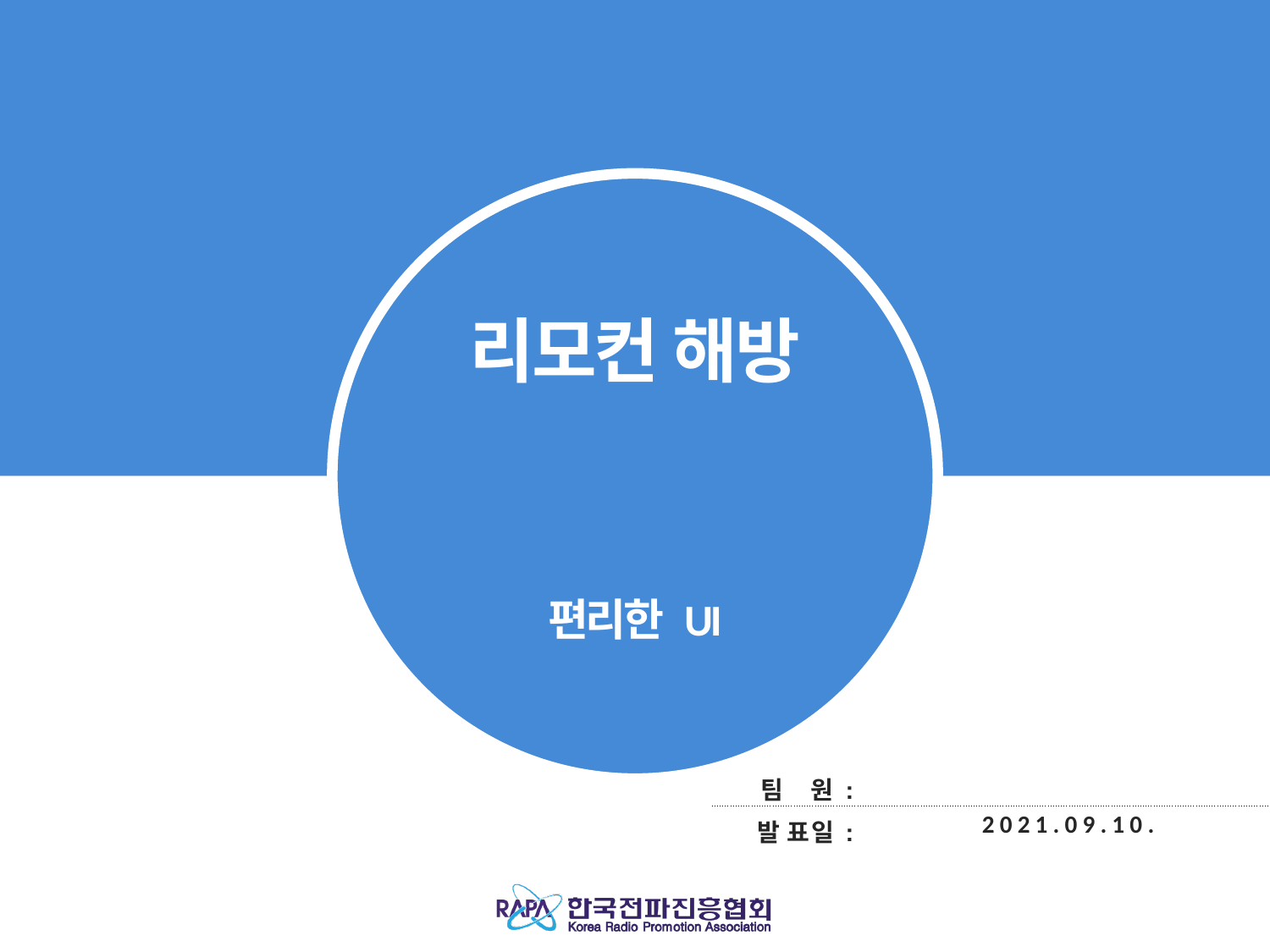

리모컨 해방
편리한 UI
| 팀 원 : |  |
| --- | --- |
| 발 표 일 : | 2021.09.10. |